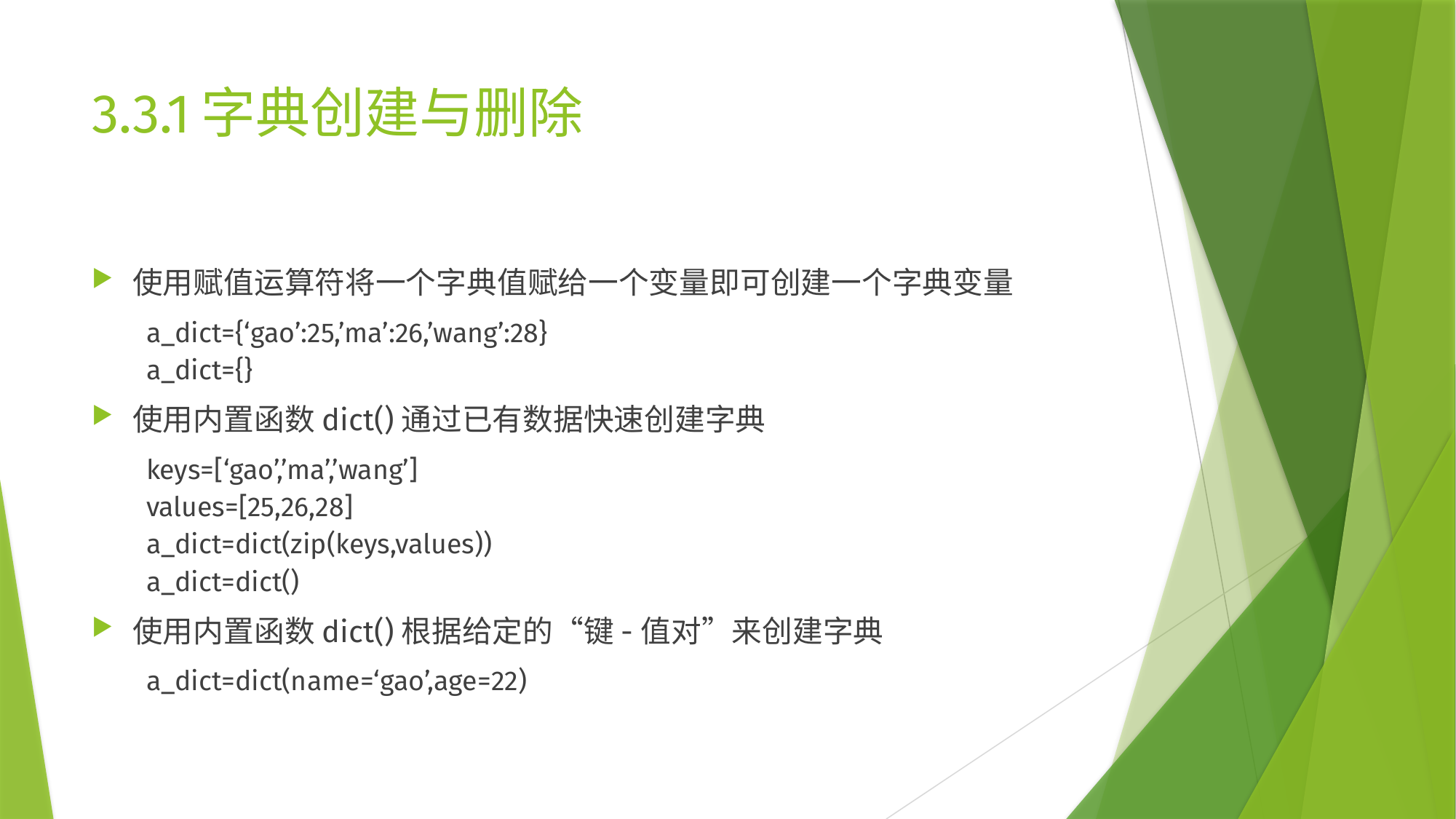

# 3.3.1	字典创建与删除
使用赋值运算符将一个字典值赋给一个变量即可创建一个字典变量
a_dict={‘gao’:25,’ma’:26,’wang’:28}
a_dict={}
使用内置函数dict()通过已有数据快速创建字典
keys=[‘gao’,’ma’,’wang’]
values=[25,26,28]
a_dict=dict(zip(keys,values))
a_dict=dict()
使用内置函数dict()根据给定的“键-值对”来创建字典
a_dict=dict(name=‘gao’,age=22)